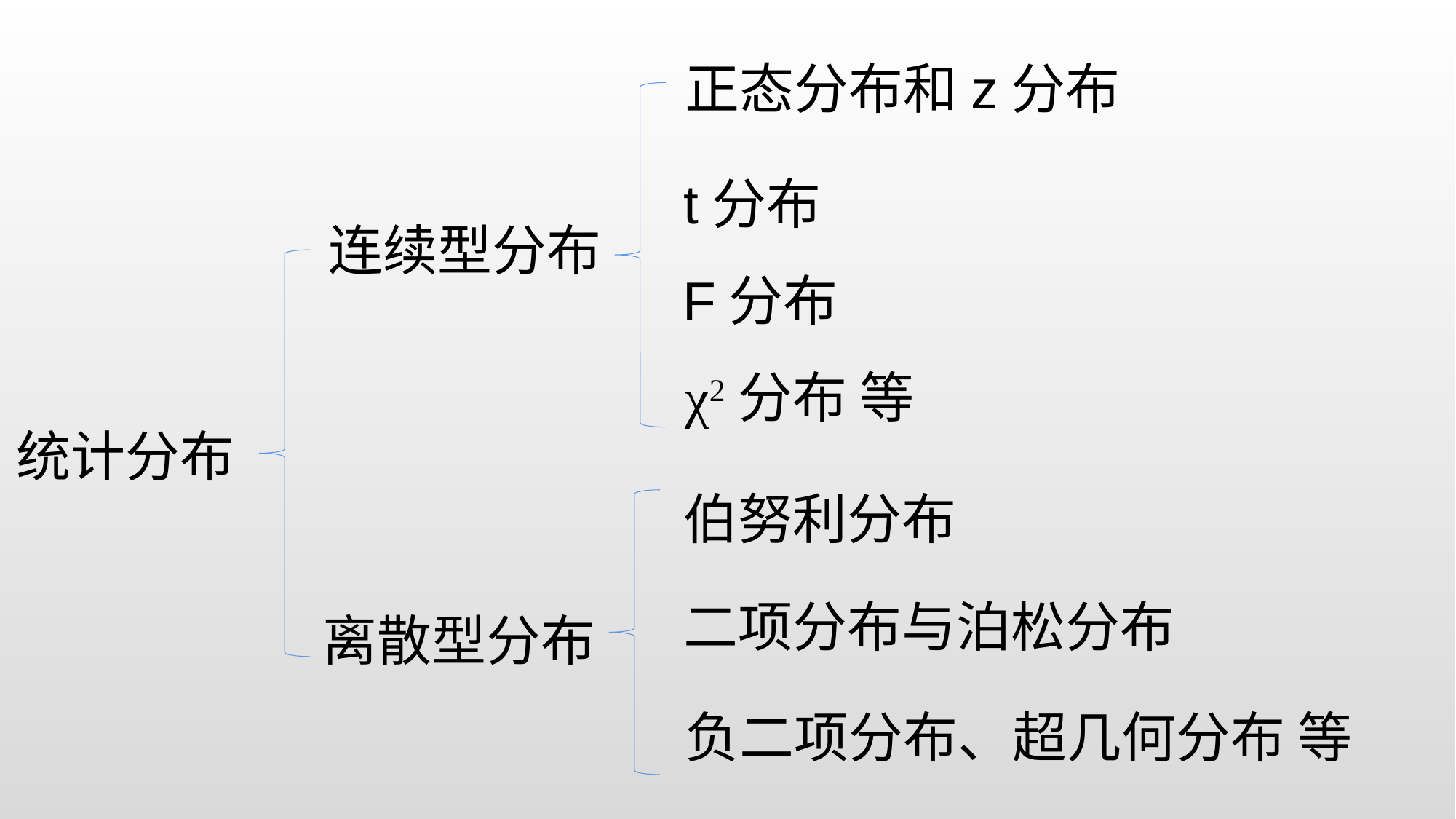

正态分布和z分布

t分布
连续型分布

F分布
χ2分布 等
统计分布
伯努利分布

二项分布与泊松分布

离散型分布
负二项分布、超几何分布 等